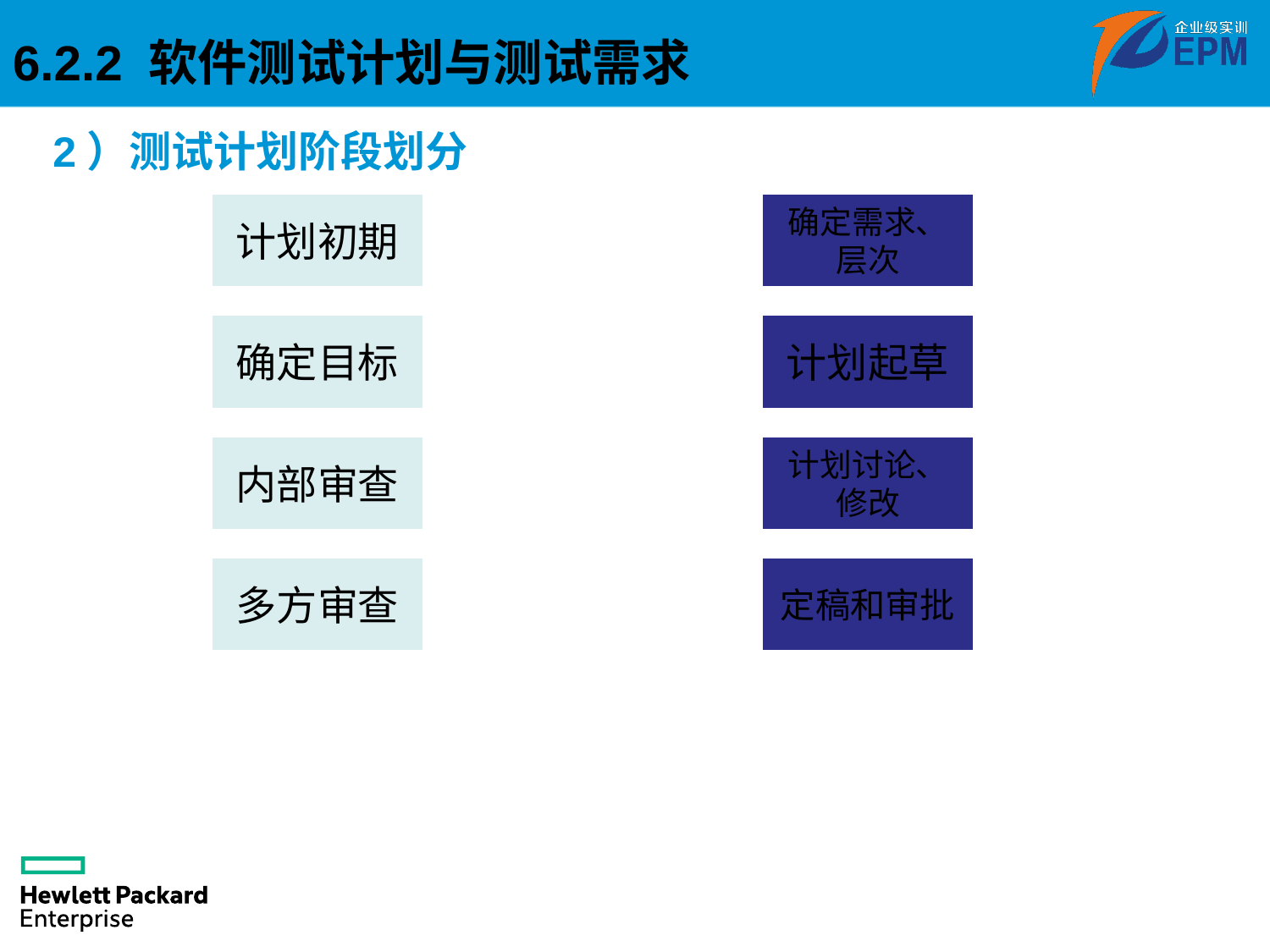

6.2.2 软件测试计划与测试需求
  2）测试计划阶段划分

计划初期
确定需求、层次
确定目标
计划起草
内部审查
计划讨论、修改
多方审查
定稿和审批